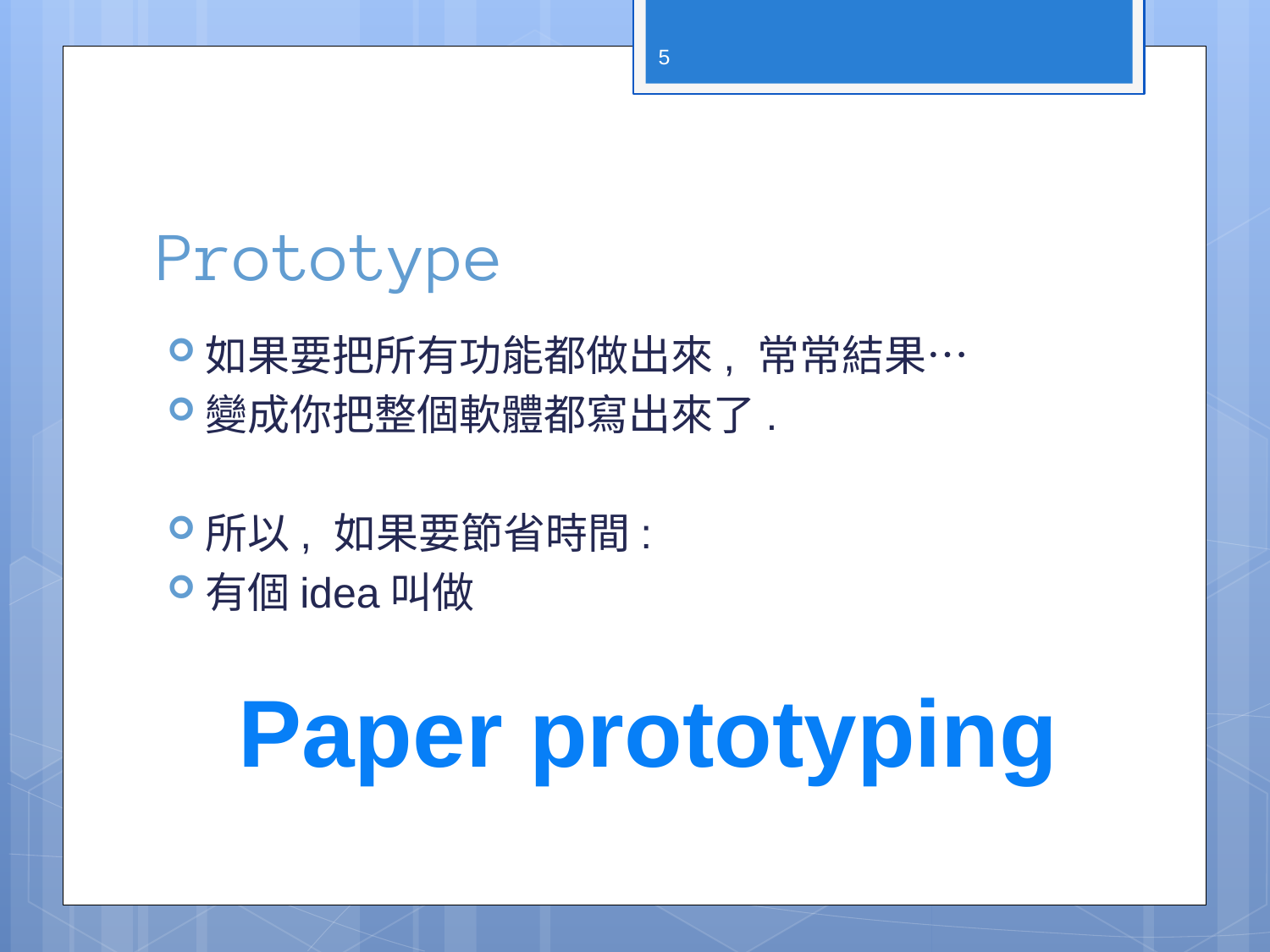

5
# Prototype
如果要把所有功能都做出來, 常常結果…
變成你把整個軟體都寫出來了.

所以, 如果要節省時間:
有個idea叫做
Paper prototyping